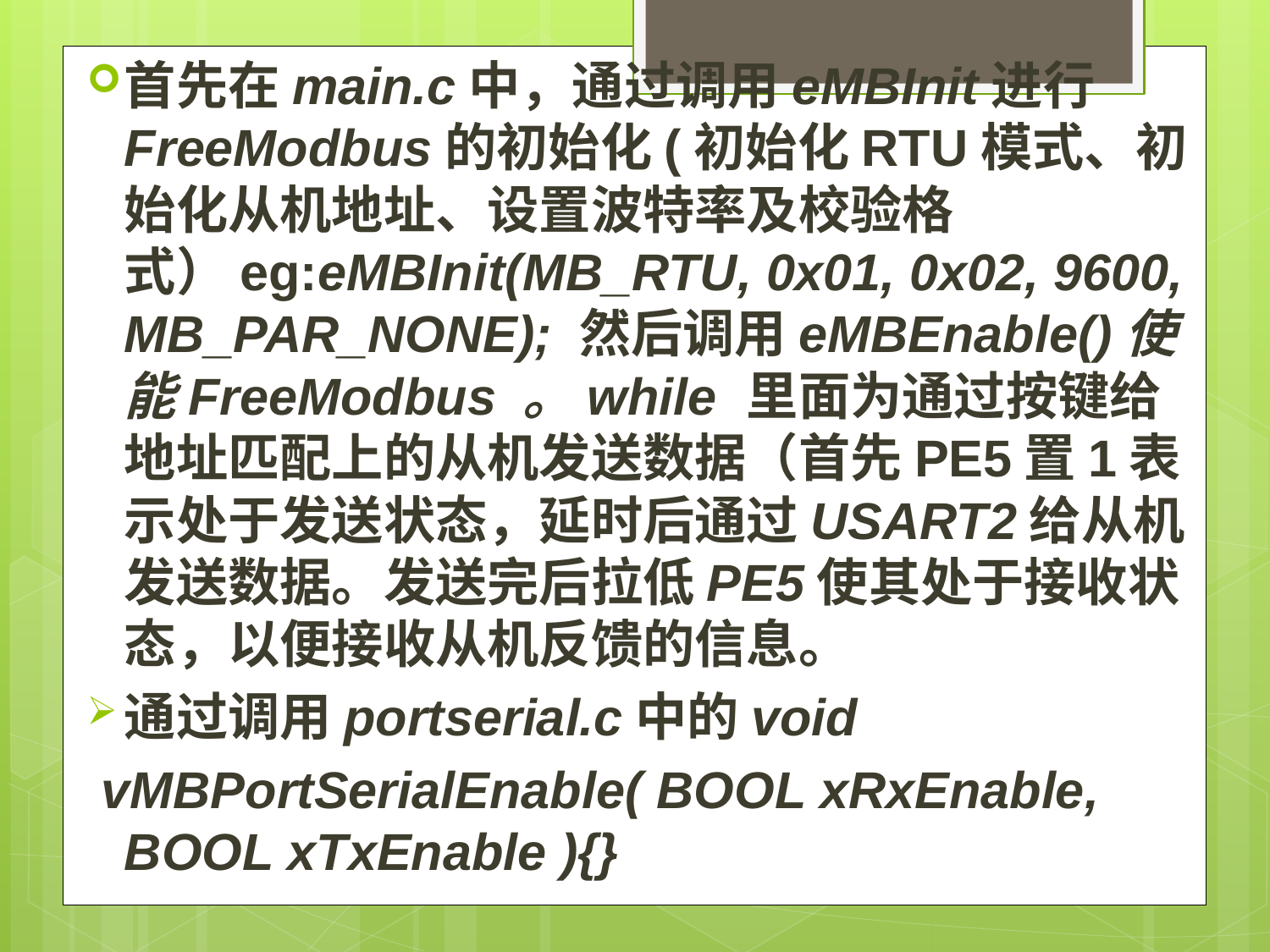

首先在main.c中，通过调用eMBInit进行FreeModbus的初始化(初始化RTU模式、初始化从机地址、设置波特率及校验格式）eg:eMBInit(MB_RTU, 0x01, 0x02, 9600, MB_PAR_NONE); 然后调用eMBEnable()使能FreeModbus 。while	里面为通过按键给地址匹配上的从机发送数据（首先PE5置1表示处于发送状态，延时后通过USART2给从机发送数据。发送完后拉低PE5使其处于接收状态，以便接收从机反馈的信息。
通过调用portserial.c中的void
 vMBPortSerialEnable( BOOL xRxEnable, BOOL xTxEnable ){}